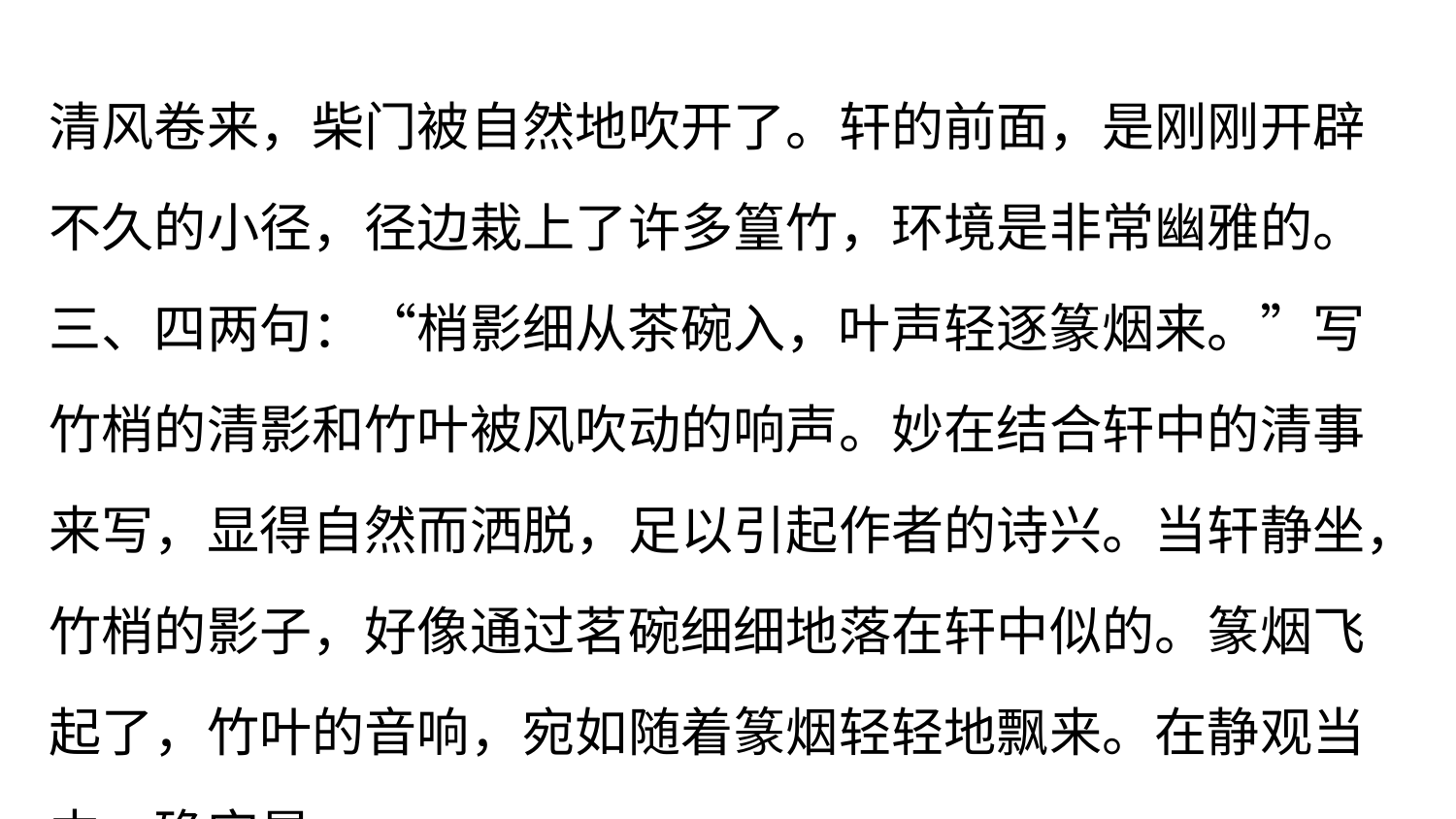

清风卷来，柴门被自然地吹开了。轩的前面，是刚刚开辟不久的小径，径边栽上了许多篁竹，环境是非常幽雅的。三、四两句：“梢影细从茶碗入，叶声轻逐篆烟来。”写竹梢的清影和竹叶被风吹动的响声。妙在结合轩中的清事来写，显得自然而洒脱，足以引起作者的诗兴。当轩静坐，竹梢的影子，好像通过茗碗细细地落在轩中似的。篆烟飞起了，竹叶的音响，宛如随着篆烟轻轻地飘来。在静观当中，确实是